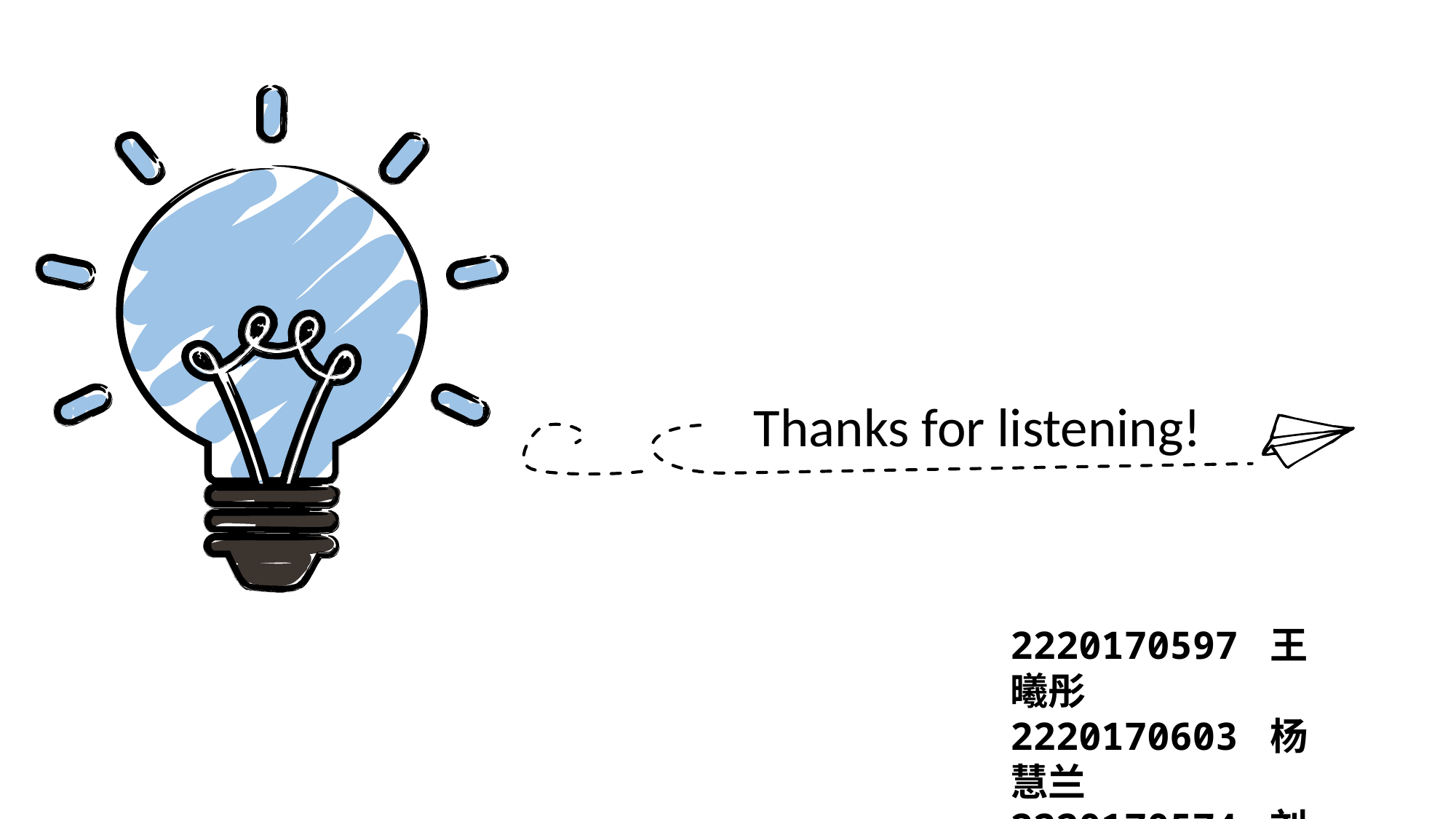

Thanks for listening!

2220170597 王曦彤
2220170603 杨慧兰
2220170574 刘  晶